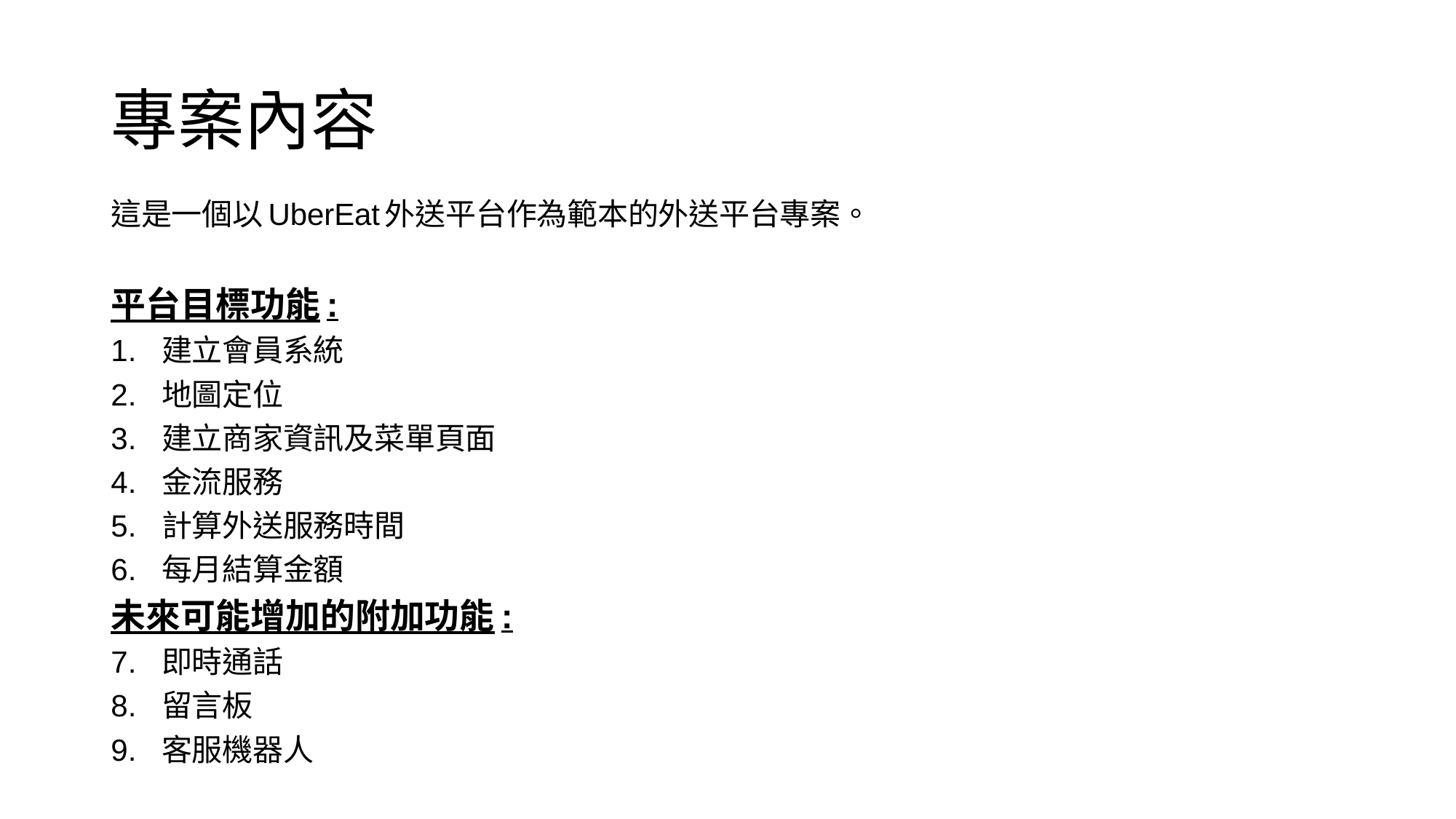

# 專案內容
這是一個以UberEat外送平台作為範本的外送平台專案。

平台目標功能:
建立會員系統
地圖定位
建立商家資訊及菜單頁面
金流服務
計算外送服務時間
每月結算金額
未來可能增加的附加功能:
即時通話
留言板
客服機器人